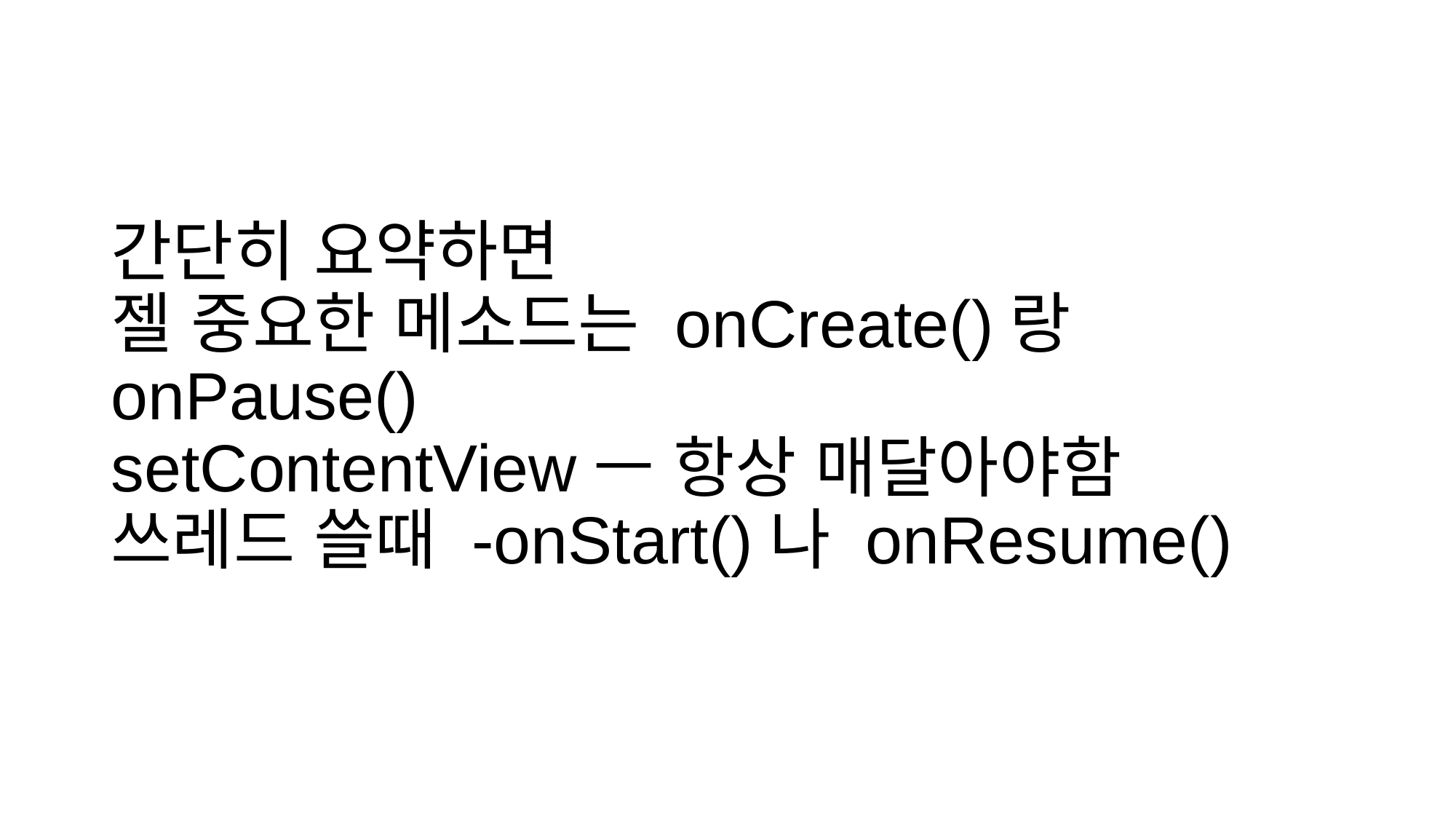

# 간단히 요약하면 젤 중요한 메소드는 onCreate()랑 onPause() setContentViewㅡ 항상 매달아야함 쓰레드 쓸때 -onStart()나 onResume()